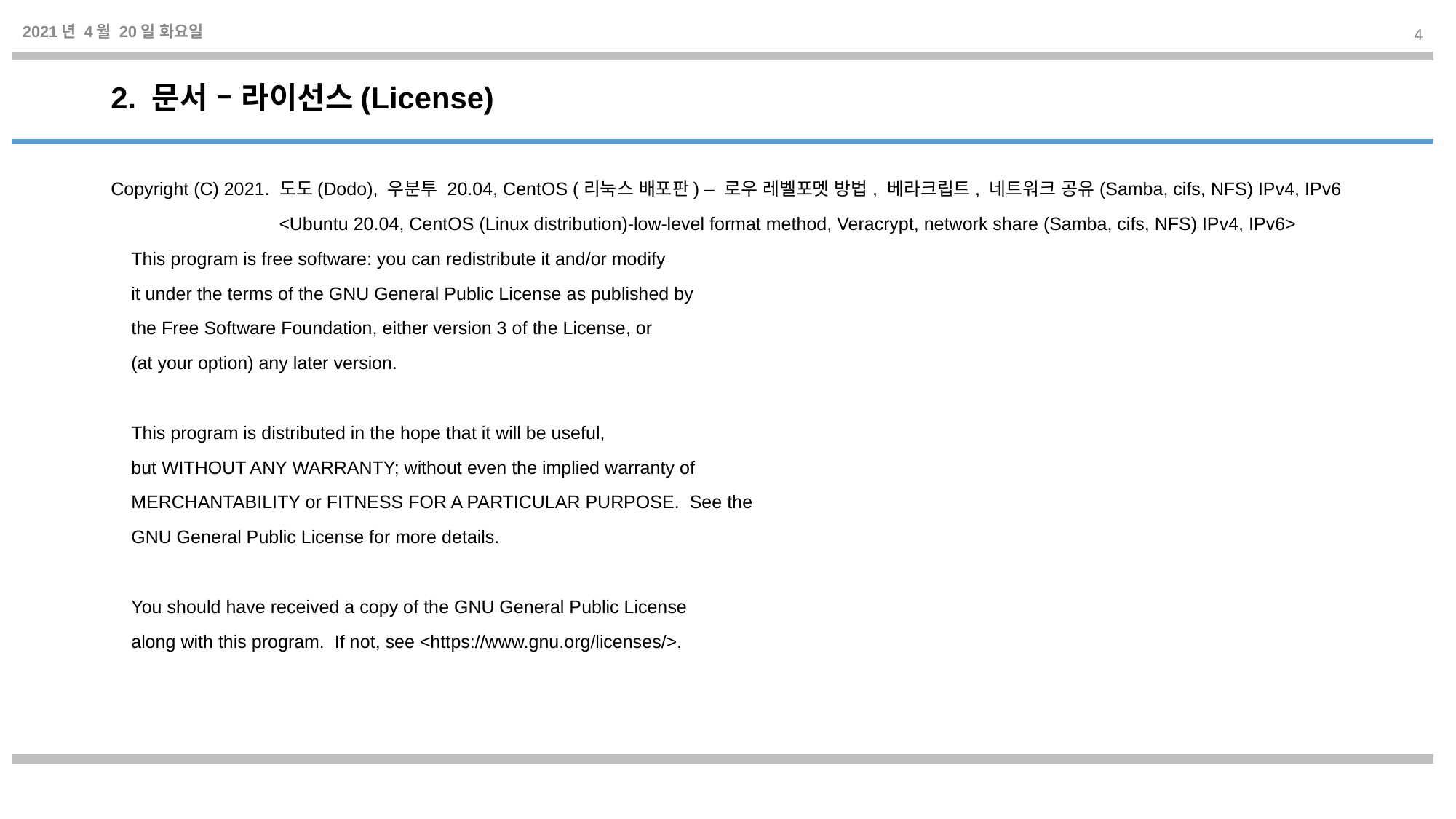

2021년 4월 20일 화요일
4
# 2. 문서 – 라이선스(License)
Copyright (C) 2021. 도도(Dodo), 우분투 20.04, CentOS (리눅스 배포판) – 로우 레벨포멧 방법, 베라크립트, 네트워크 공유(Samba, cifs, NFS) IPv4, IPv6
                                 <Ubuntu 20.04, CentOS (Linux distribution)-low-level format method, Veracrypt, network share (Samba, cifs, NFS) IPv4, IPv6>
    This program is free software: you can redistribute it and/or modify
    it under the terms of the GNU General Public License as published by
    the Free Software Foundation, either version 3 of the License, or
    (at your option) any later version.

    This program is distributed in the hope that it will be useful,
    but WITHOUT ANY WARRANTY; without even the implied warranty of
    MERCHANTABILITY or FITNESS FOR A PARTICULAR PURPOSE.  See the
    GNU General Public License for more details.

    You should have received a copy of the GNU General Public License
    along with this program.  If not, see <https://www.gnu.org/licenses/>.